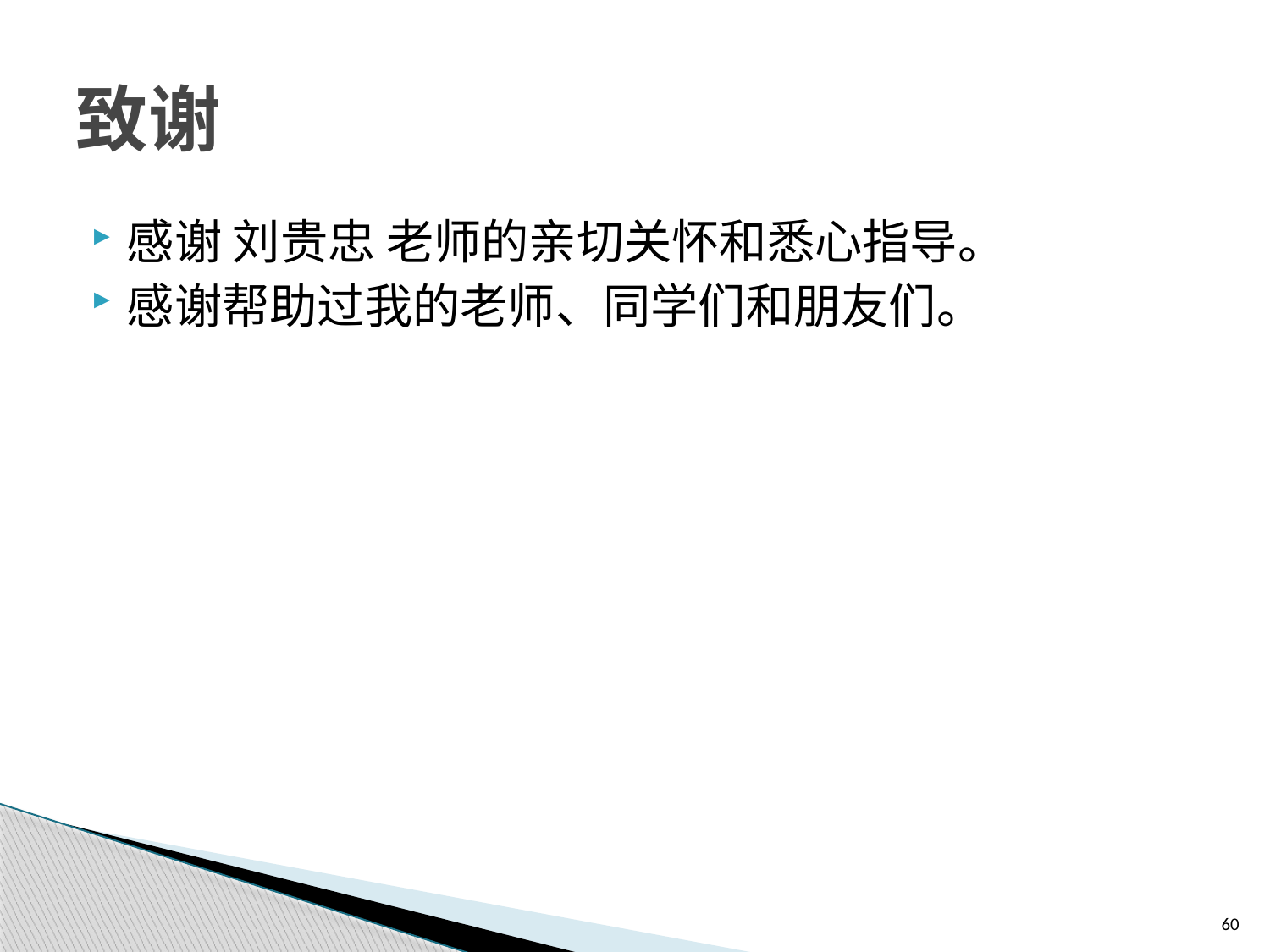

# 致谢
感谢 刘贵忠 老师的亲切关怀和悉心指导。
感谢帮助过我的老师、同学们和朋友们。
60